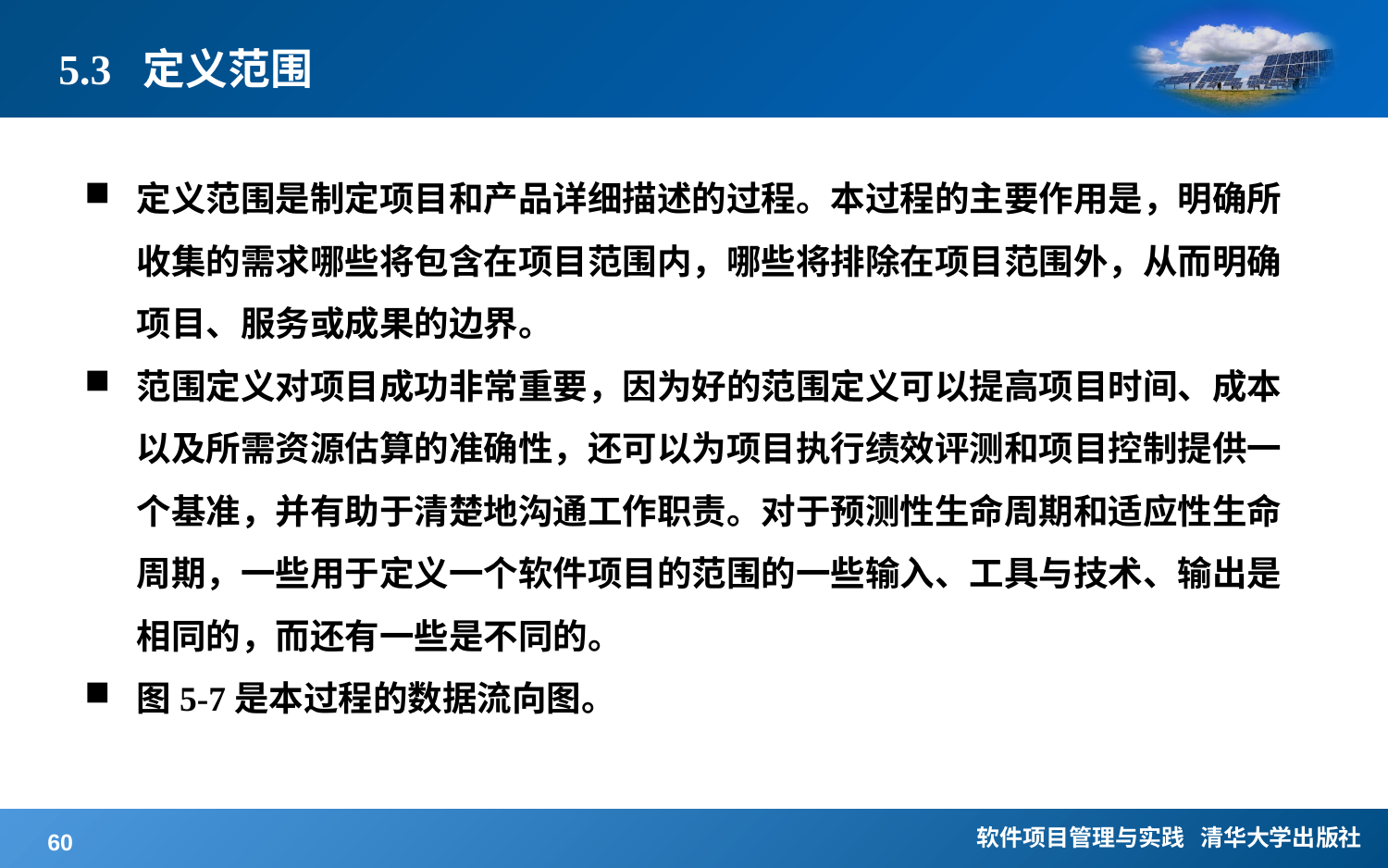

# 5.3  定义范围
定义范围是制定项目和产品详细描述的过程。本过程的主要作用是，明确所收集的需求哪些将包含在项目范围内，哪些将排除在项目范围外，从而明确项目、服务或成果的边界。
范围定义对项目成功非常重要，因为好的范围定义可以提高项目时间、成本以及所需资源估算的准确性，还可以为项目执行绩效评测和项目控制提供一个基准，并有助于清楚地沟通工作职责。对于预测性生命周期和适应性生命周期，一些用于定义一个软件项目的范围的一些输入、工具与技术、输出是相同的，而还有一些是不同的。
图5-7是本过程的数据流向图。